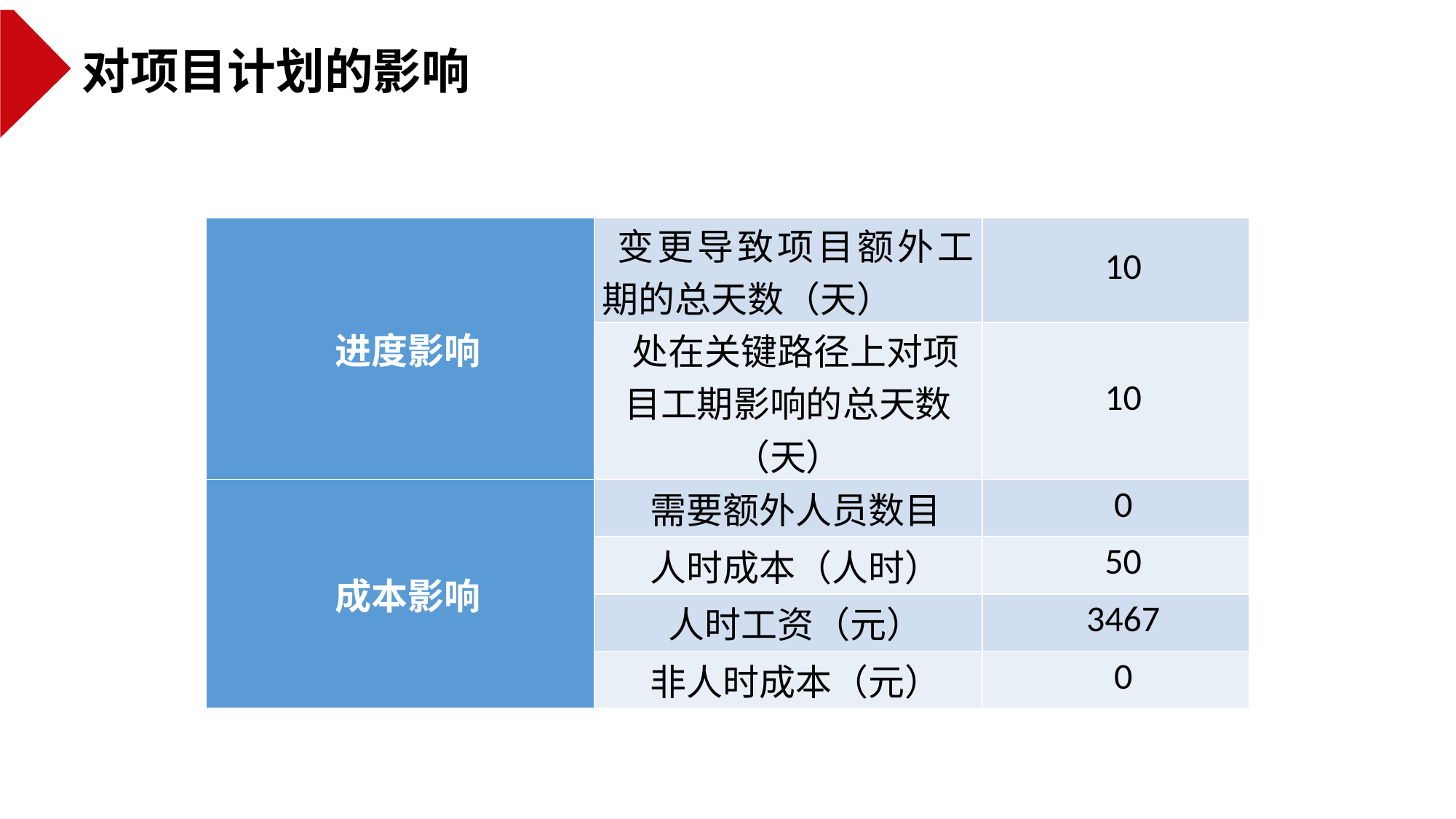

对项目计划的影响
| 进度影响 | 变更导致项目额外工期的总天数（天） | 10 |
| --- | --- | --- |
|  | 处在关键路径上对项目工期影响的总天数（天） | 10 |
| 成本影响 | 需要额外人员数目 | 0 |
|  | 人时成本（人时） | 50 |
|  | 人时工资（元） | 3467 |
|  | 非人时成本（元） | 0 |